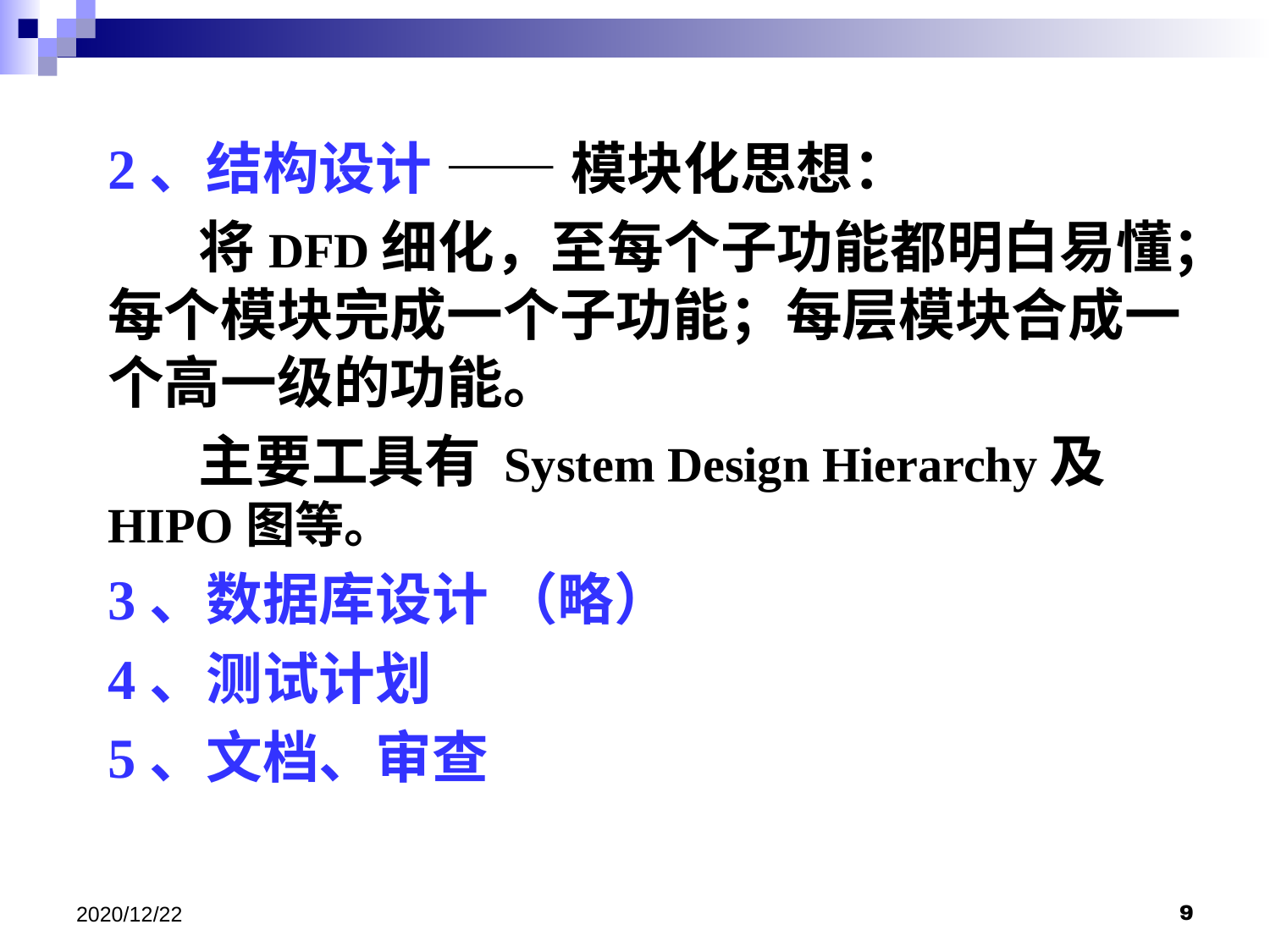

2、结构设计 —— 模块化思想：
      将DFD细化，至每个子功能都明白易懂；每个模块完成一个子功能；每层模块合成一个高一级的功能。
      主要工具有 System Design Hierarchy及HIPO图等。
3、数据库设计 （略）
4、测试计划
5、文档、审查
2020/12/22
9